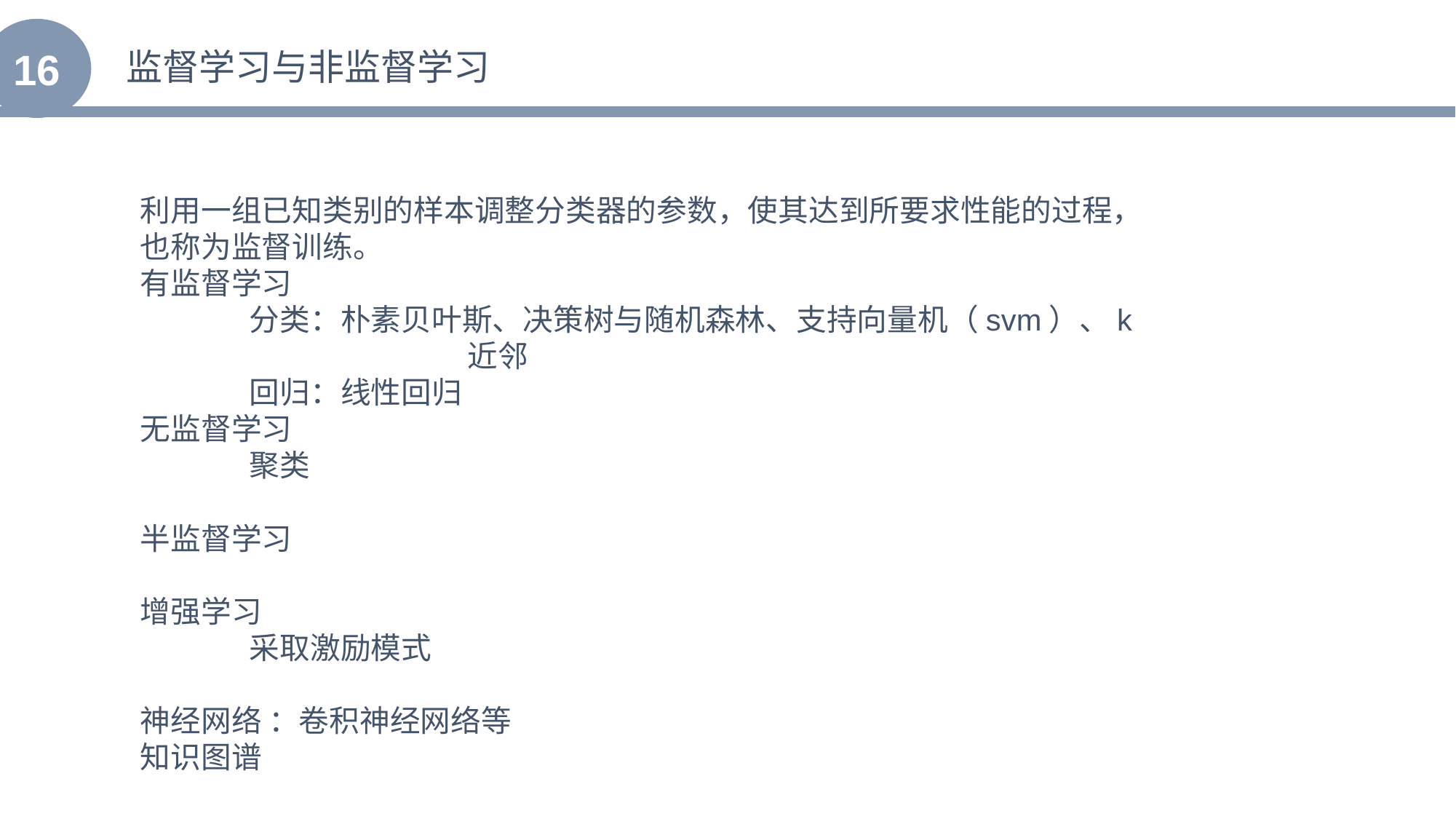

16
监督学习与非监督学习
利用一组已知类别的样本调整分类器的参数，使其达到所要求性能的过程，也称为监督训练。
有监督学习
	分类：朴素贝叶斯、决策树与随机森林、支持向量机（svm）、k			近邻
	回归：线性回归
无监督学习
	聚类

半监督学习

增强学习
	采取激励模式

神经网络 ：卷积神经网络等
知识图谱